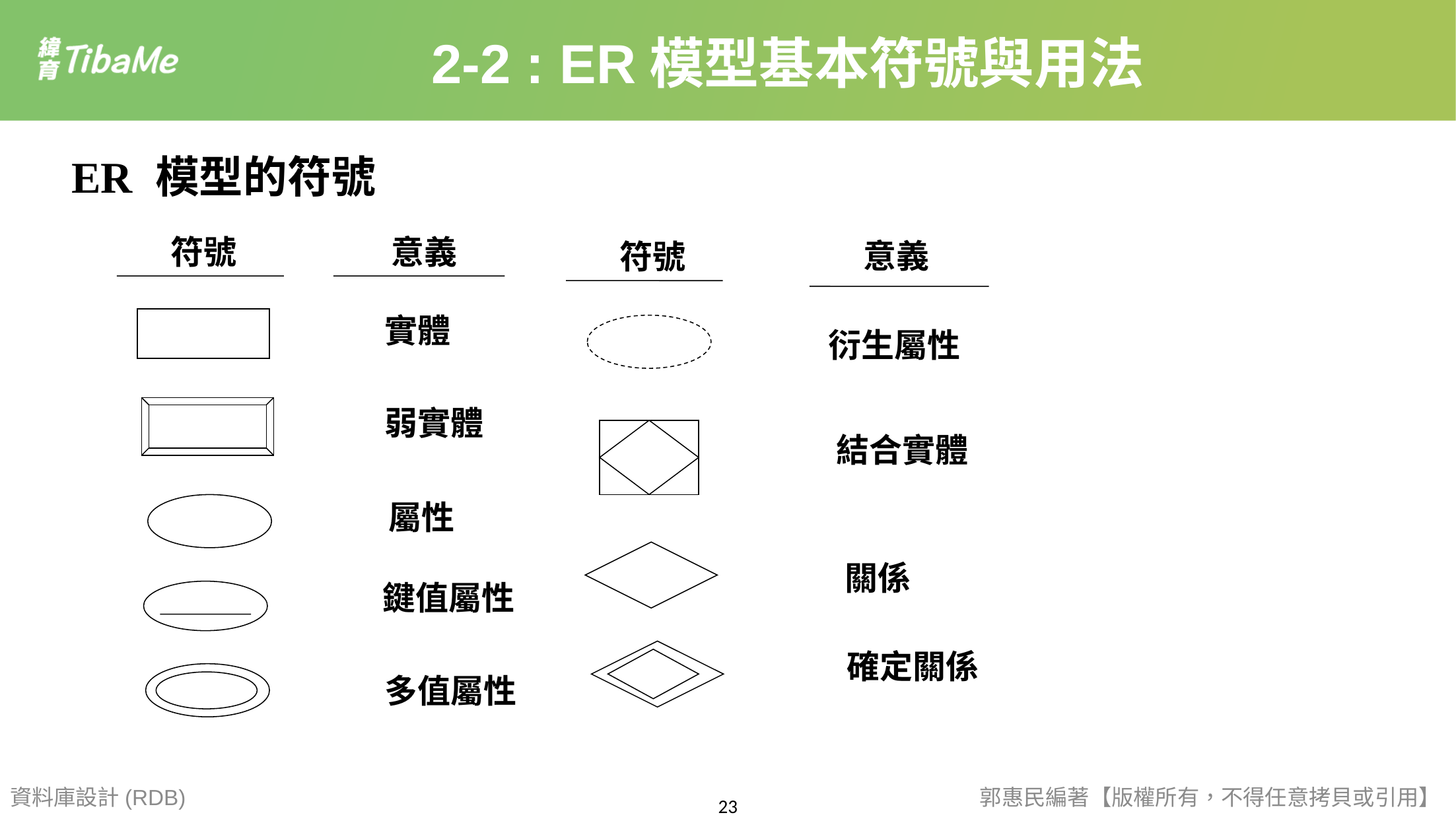

2-2 : ER模型基本符號與用法

ER 模型的符號
符號
意義
意義
符號

實體

衍生屬性
弱實體

結合實體
屬性

關係
鍵值屬性

確定關係

多值屬性
資料庫設計(RDB)
郭惠民編著【版權所有，不得任意拷貝或引用】